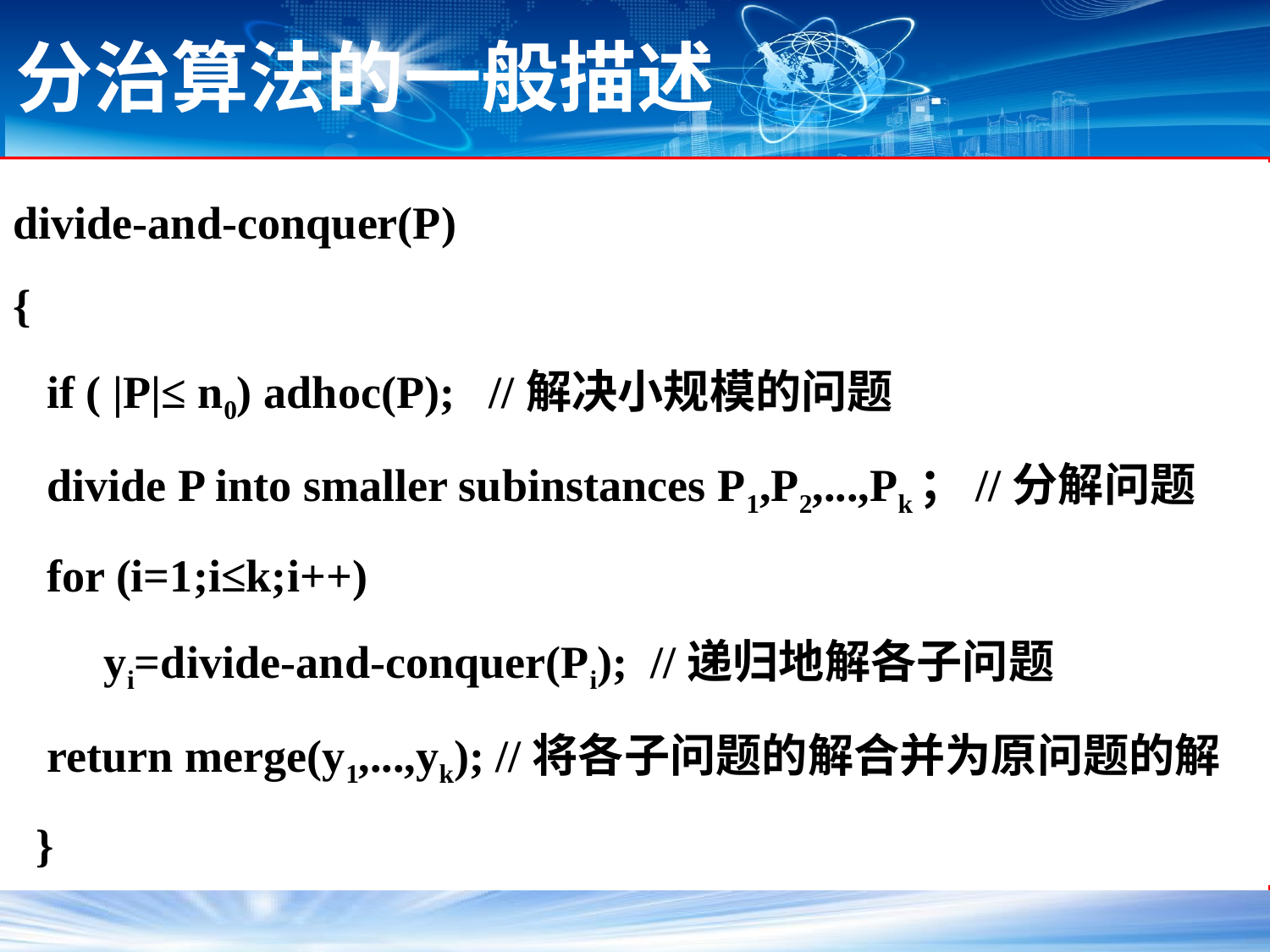

# 分治算法的一般描述
divide-and-conquer(P)
{
   if ( |P|≤ n0) adhoc(P);   //解决小规模的问题
   divide P into smaller subinstances P1,P2,...,Pk；//分解问题
   for (i=1;i≤k;i++)
        yi=divide-and-conquer(Pi);  //递归地解各子问题
   return merge(y1,...,yk); //将各子问题的解合并为原问题的解
  }